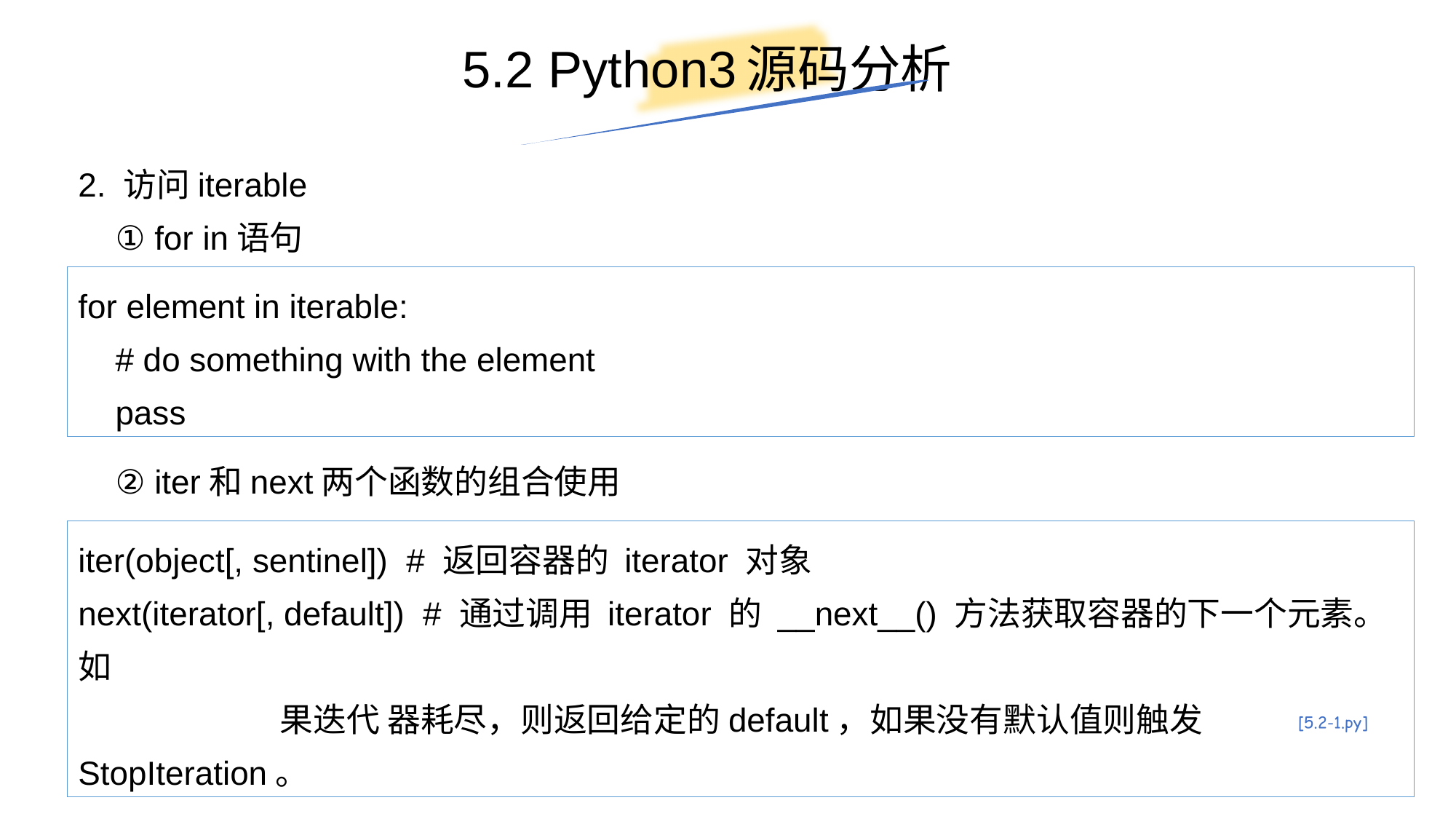

# 5.2 Python3源码分析

2. 访问iterable
    ① for in语句
for element in iterable:
    # do something with the element
    pass
    ② iter和next两个函数的组合使用
iter(object[, sentinel])  # 返回容器的 iterator 对象
next(iterator[, default])  # 通过调用 iterator 的 __next__() 方法获取容器的下一个元素。如
                          果迭代 器耗尽，则返回给定的default，如果没有默认值则触发 StopIteration。
[5.2-1.py]